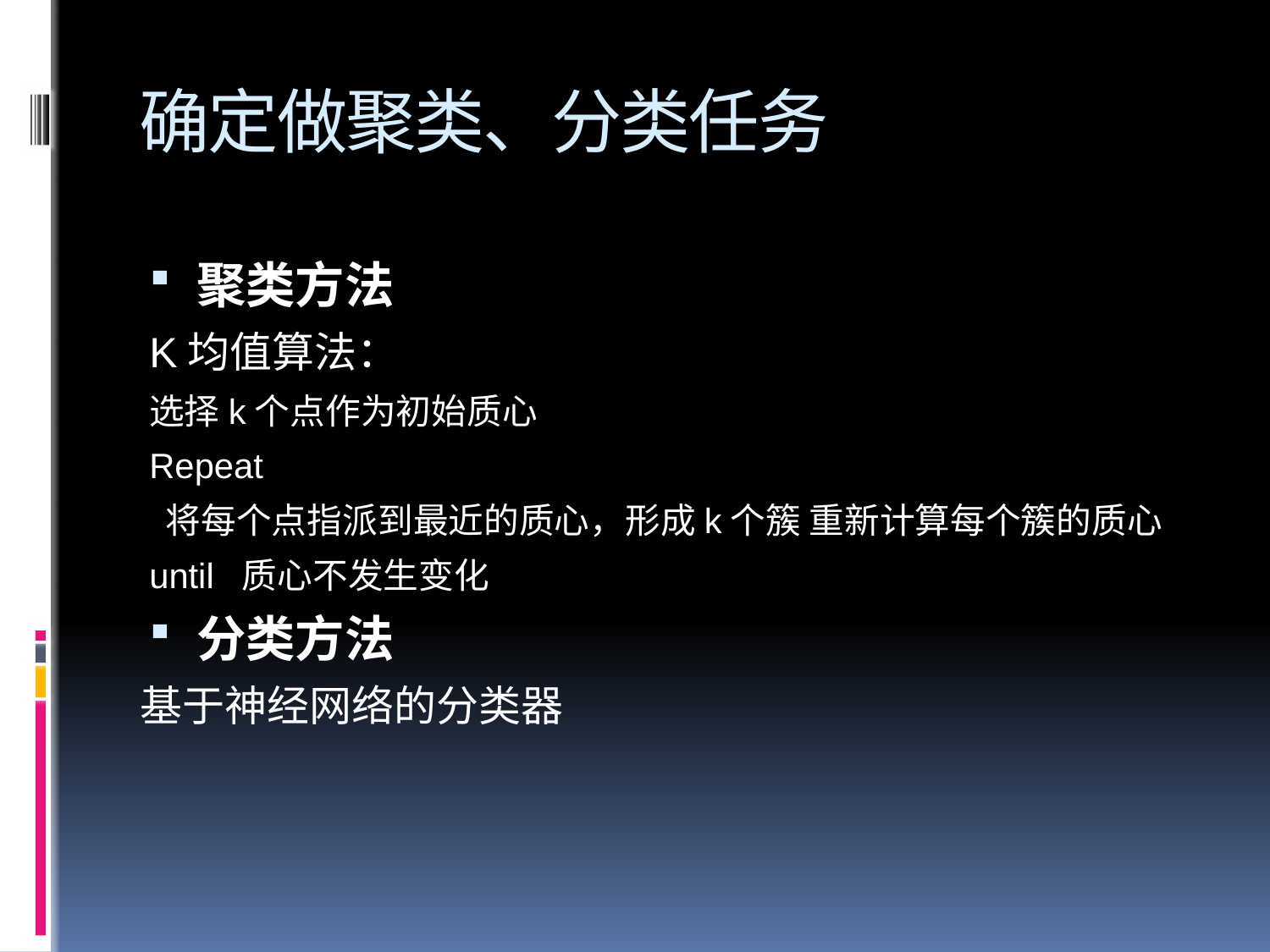

# 确定做聚类、分类任务
聚类方法
K均值算法：
选择k个点作为初始质心
Repeat
 将每个点指派到最近的质心，形成k个簇 重新计算每个簇的质心
until  质心不发生变化
分类方法
基于神经网络的分类器